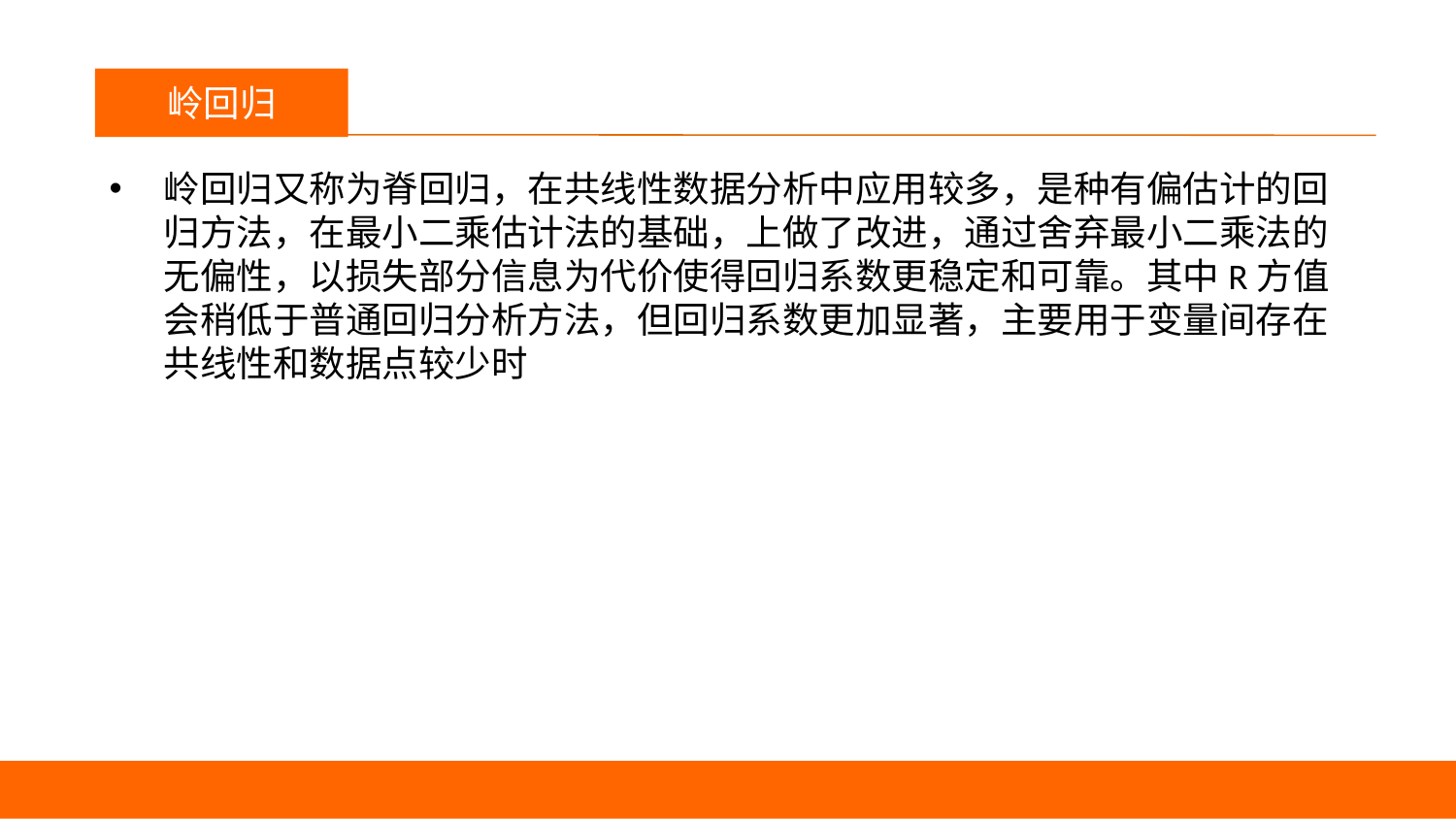

议程
岭回归

岭回归又称为脊回归，在共线性数据分析中应用较多，是种有偏估计的回归方法，在最小二乘估计法的基础，上做了改进，通过舍弃最小二乘法的无偏性，以损失部分信息为代价使得回归系数更稳定和可靠。其中R方值会稍低于普通回归分析方法，但回归系数更加显著，主要用于变量间存在共线性和数据点较少时